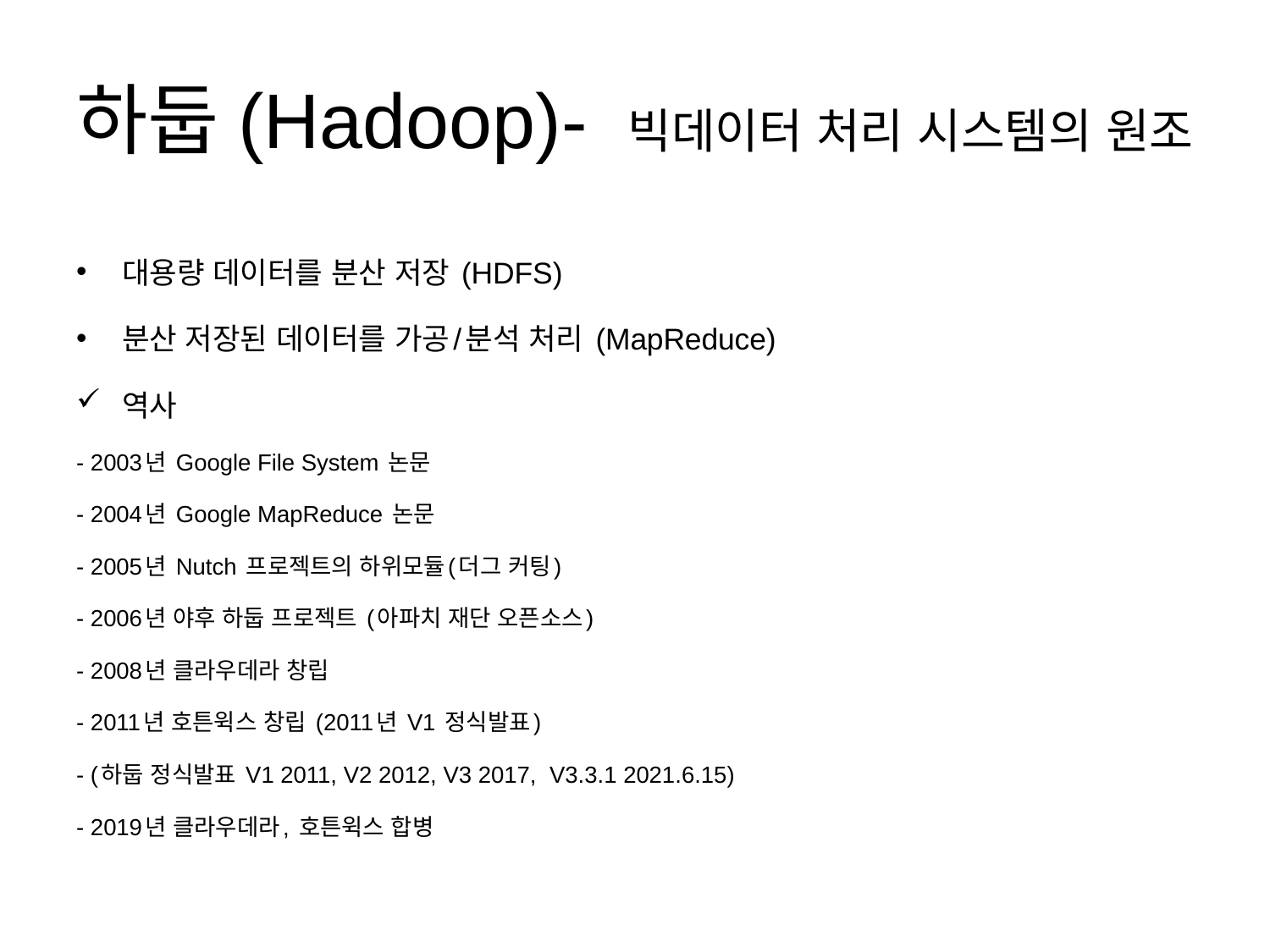

# 하둡(Hadoop)- 빅데이터 처리 시스템의 원조
대용량 데이터를 분산 저장 (HDFS)
분산 저장된 데이터를 가공/분석 처리 (MapReduce)
역사
- 2003년 Google File System 논문
- 2004년 Google MapReduce 논문
- 2005년 Nutch 프로젝트의 하위모듈(더그 커팅)
- 2006년 야후 하둡 프로젝트 (아파치 재단 오픈소스)
- 2008년 클라우데라 창립
- 2011년 호튼윅스 창립 (2011년 V1 정식발표)
- (하둡 정식발표 V1 2011, V2 2012, V3 2017,  V3.3.1 2021.6.15)
- 2019년 클라우데라, 호튼윅스 합병